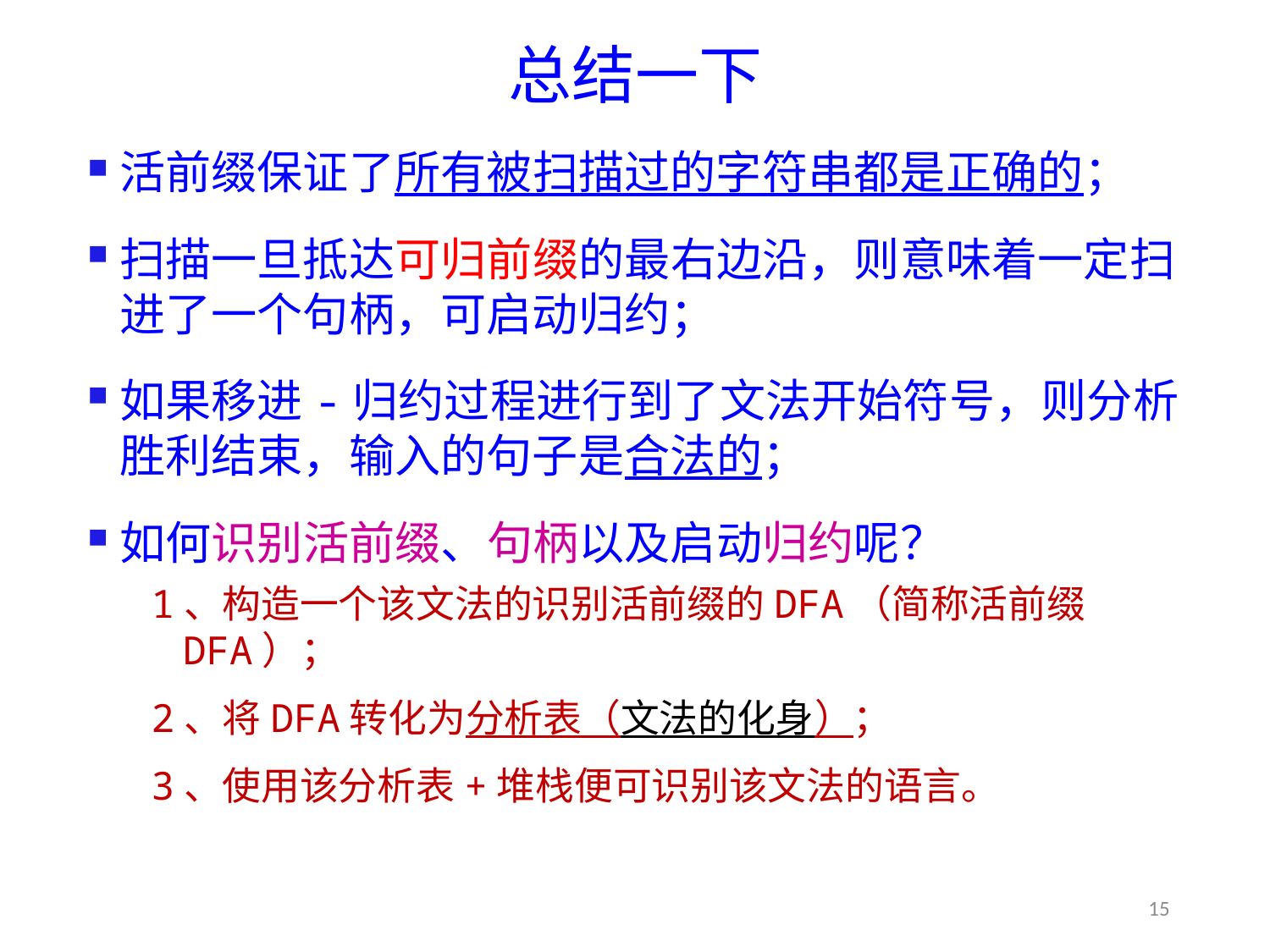

# 总结一下
活前缀保证了所有被扫描过的字符串都是正确的；
扫描一旦抵达可归前缀的最右边沿，则意味着一定扫进了一个句柄，可启动归约；
如果移进-归约过程进行到了文法开始符号，则分析胜利结束，输入的句子是合法的；
如何识别活前缀、句柄以及启动归约呢？
1、构造一个该文法的识别活前缀的DFA（简称活前缀DFA）；
2、将DFA转化为分析表（文法的化身）；
3、使用该分析表+堆栈便可识别该文法的语言。
15